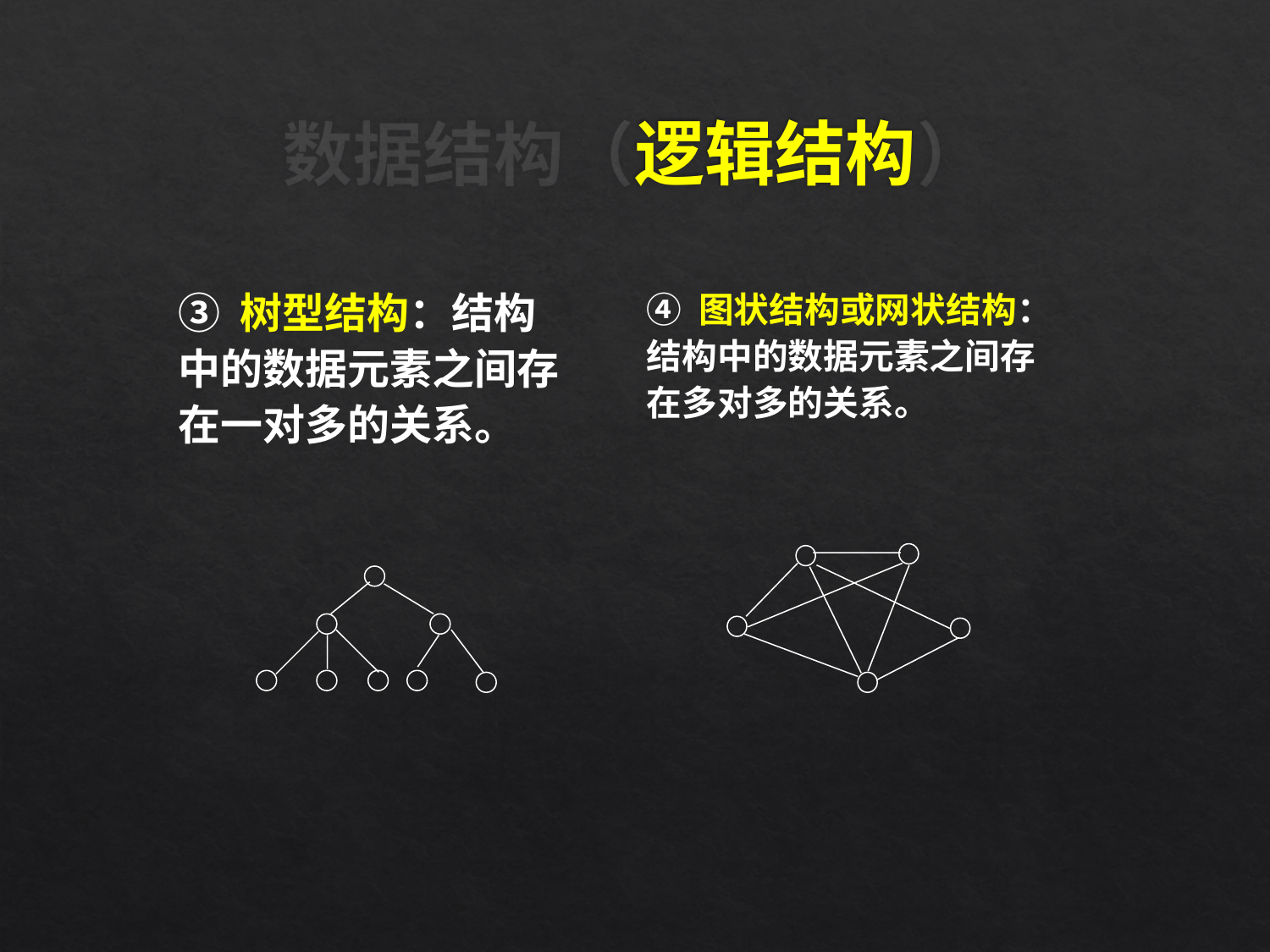

# 数据结构（逻辑结构）
③ 树型结构：结构中的数据元素之间存在一对多的关系。
④ 图状结构或网状结构：结构中的数据元素之间存在多对多的关系。